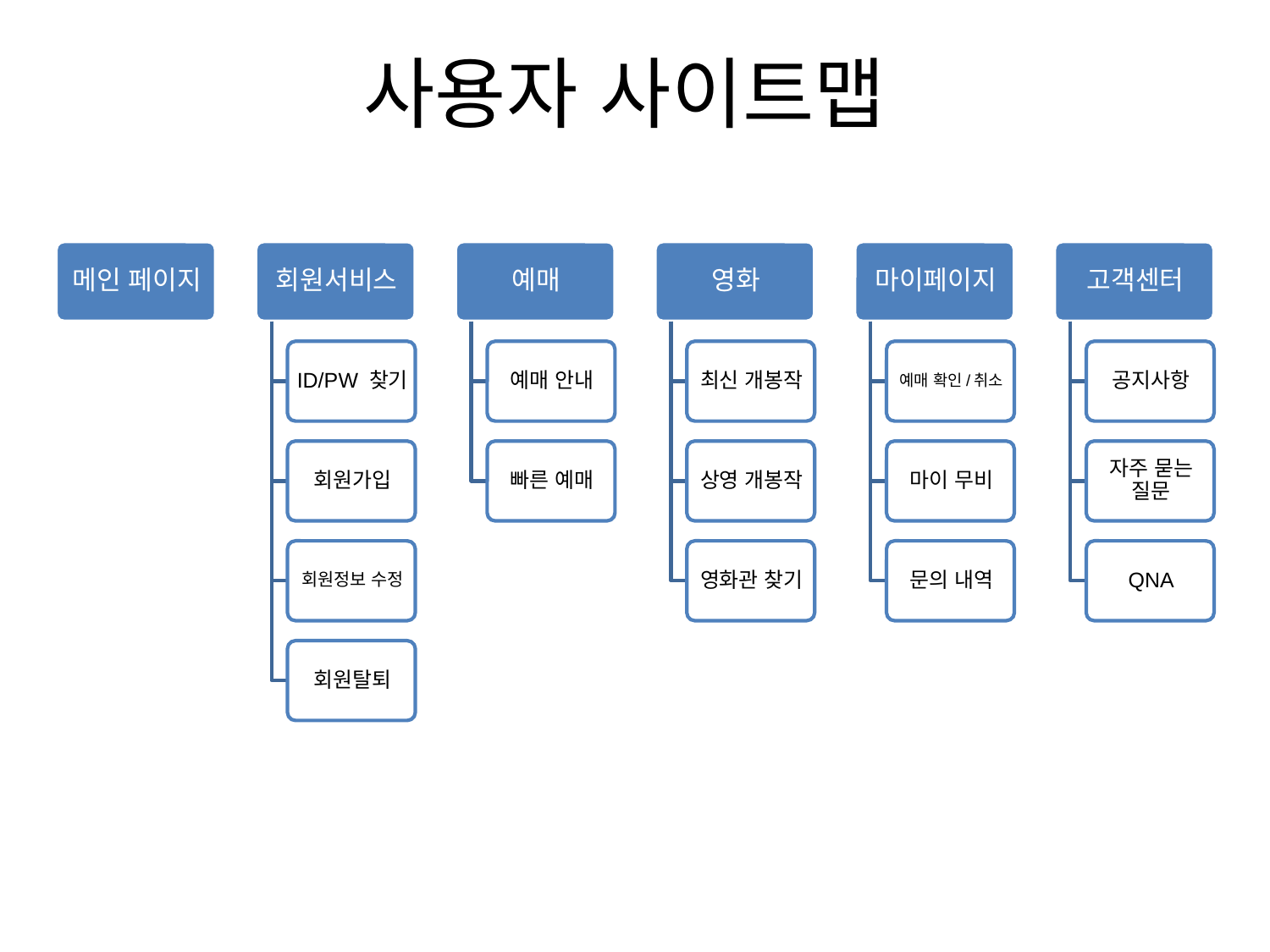

메인 페이지
회원서비스
ID/PW 찾기
회원가입
회원정보 수정
회원탈퇴
예매
예매 안내
빠른 예매
영화
최신 개봉작
상영 개봉작
영화관 찾기
마이페이지
예매 확인/취소
마이 무비
문의 내역
고객센터
공지사항
자주 묻는 질문
QNA
# 사용자 사이트맵